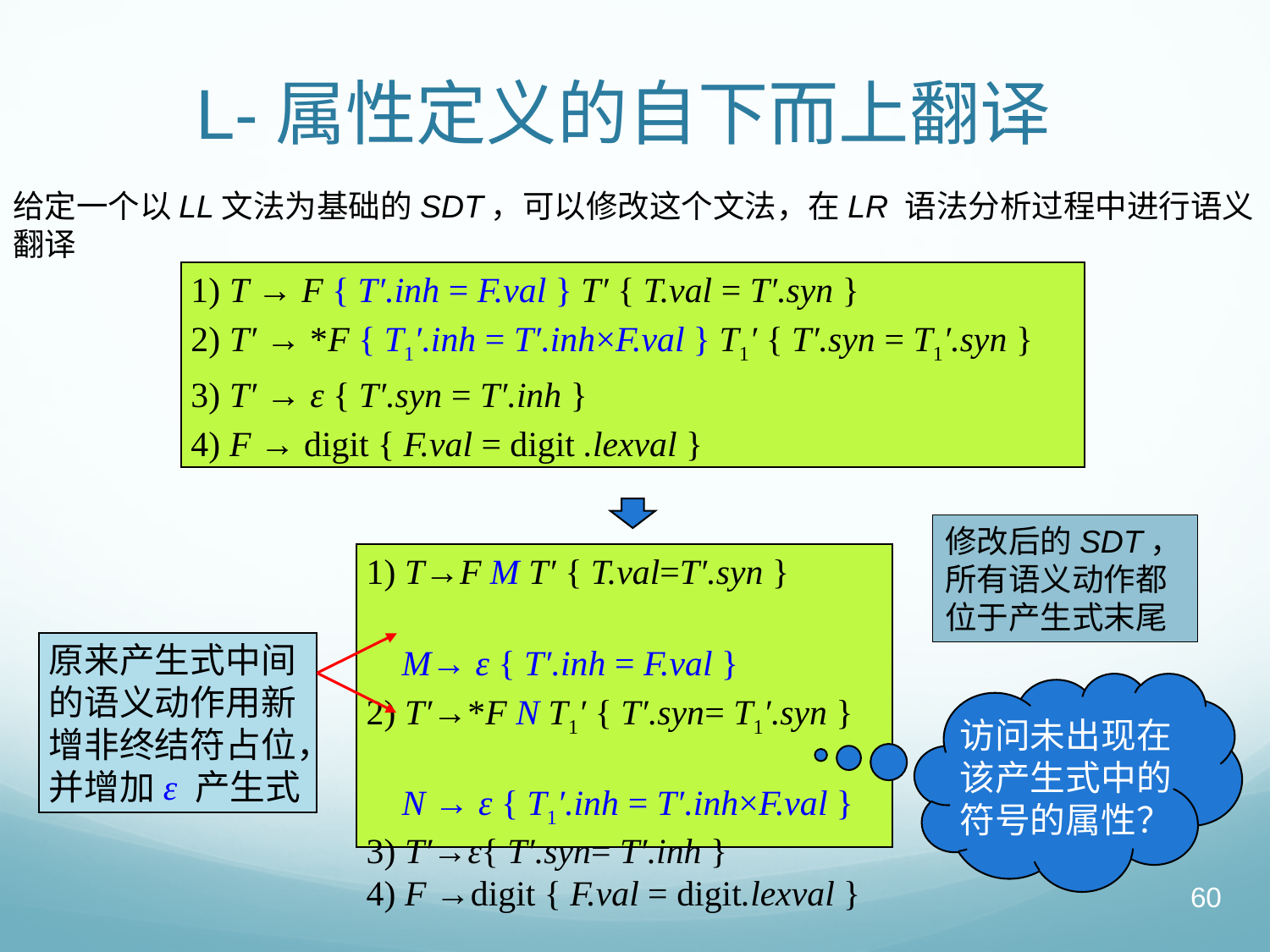

L-属性定义的自下而上翻译
给定一个以LL文法为基础的SDT，可以修改这个文法，在LR 语法分析过程中进行语义翻译
1) T → F { T′.inh = F.val } T′ { T.val = T′.syn }
2) T′ → *F { T1′.inh = T′.inh×F.val } T1′ { T′.syn = T1′.syn }
3) T′ → ε { T′.syn = T′.inh }
4) F → digit { F.val = digit .lexval }

修改后的SDT，所有语义动作都位于产生式末尾
1) T→F M T′ { T.val=T′.syn }
    M→ ε { T′.inh = F.val }
2) T′→*F N T1′ { T′.syn= T1′.syn }
    N → ε { T1′.inh = T′.inh×F.val }
3) T′→ε{ T′.syn= T′.inh }
4) F →digit { F.val = digit.lexval }

原来产生式中间的语义动作用新增非终结符占位，并增加ε 产生式

访问未出现在该产生式中的符号的属性？
60